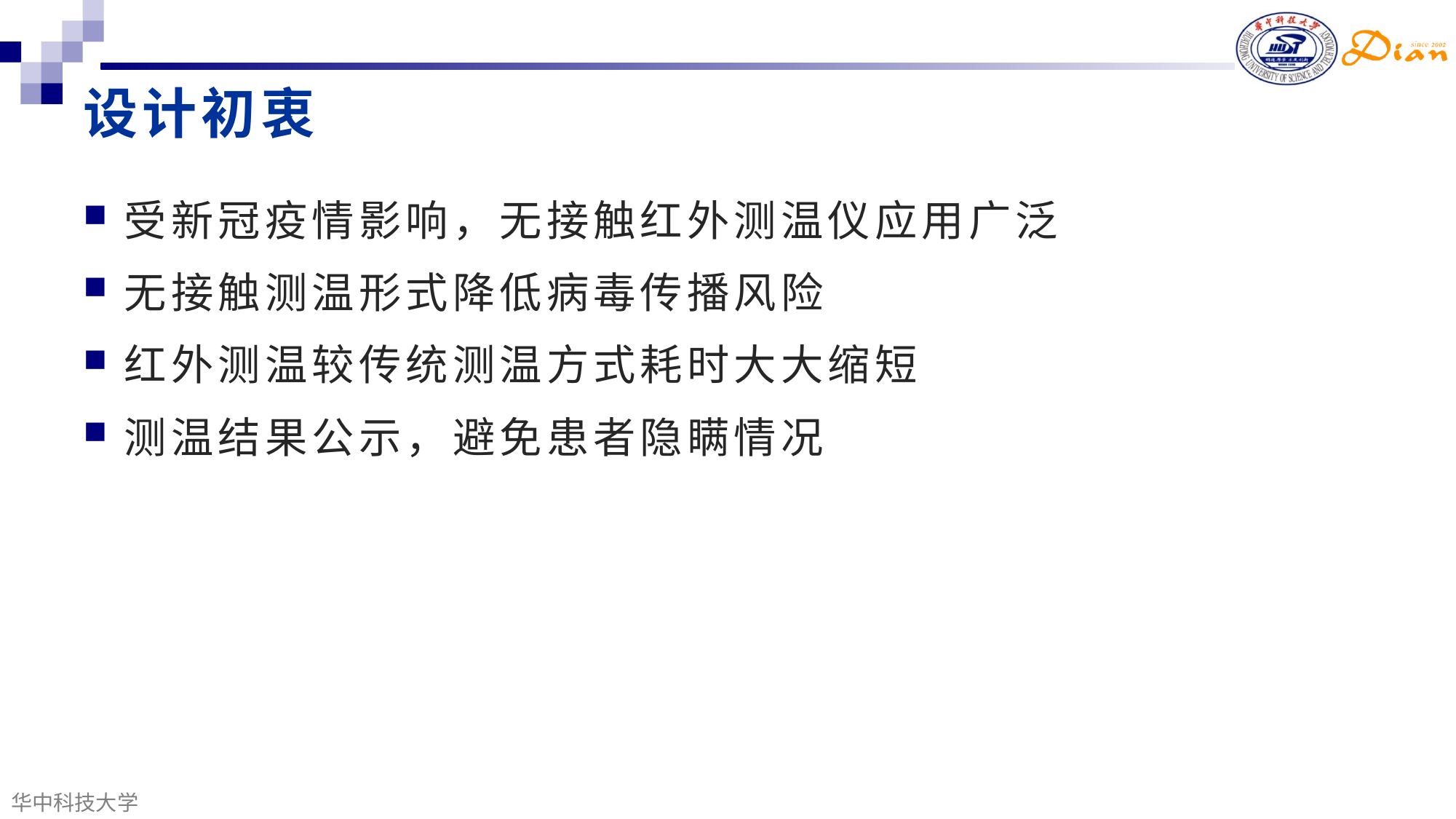

# 设计初衷
受新冠疫情影响，无接触红外测温仪应用广泛
无接触测温形式降低病毒传播风险
红外测温较传统测温方式耗时大大缩短
测温结果公示，避免患者隐瞒情况

2
华中科技大学